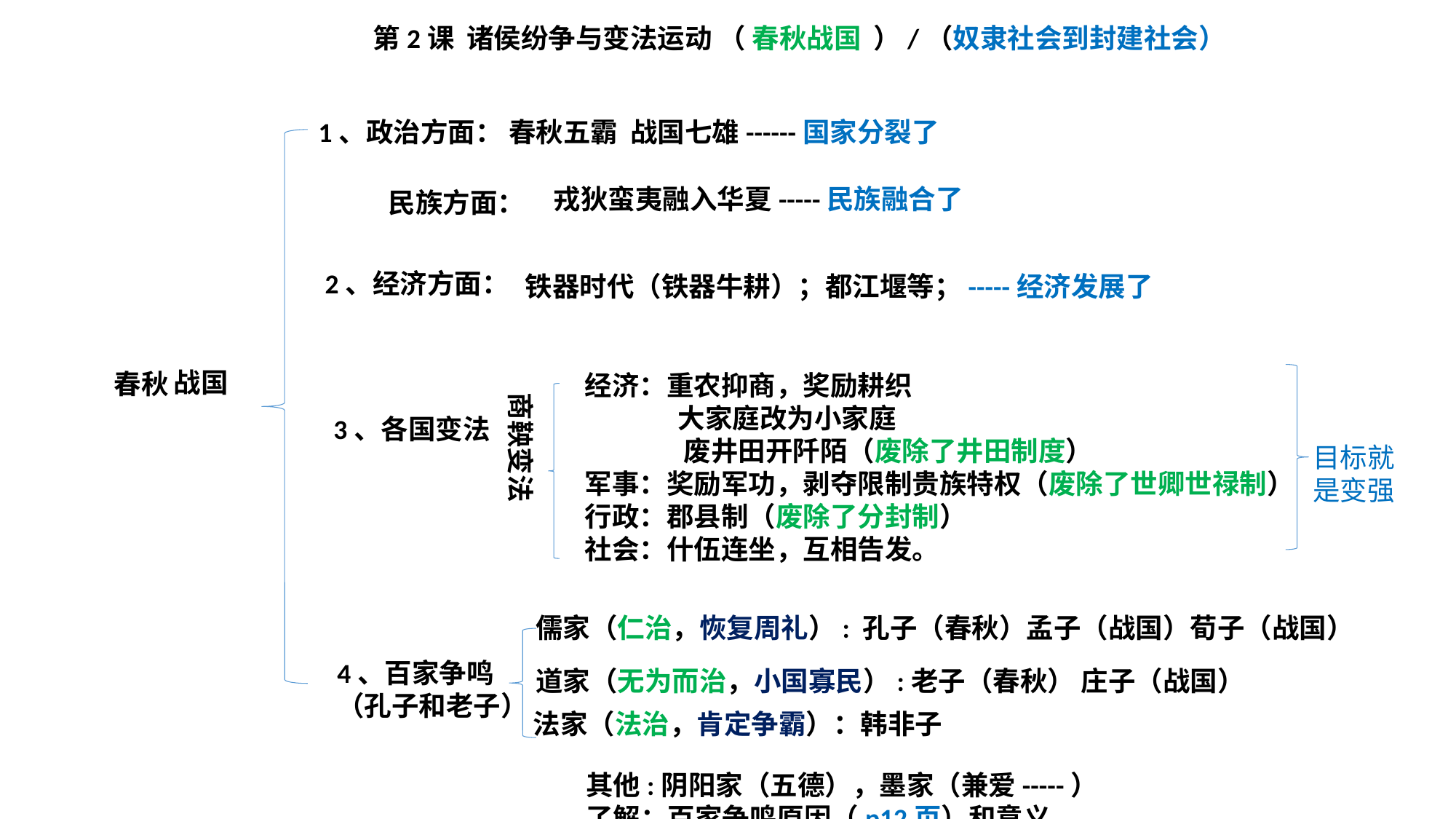

第2课  诸侯纷争与变法运动 （ 春秋战国  ）/（奴隶社会到封建社会）
1、政治方面： 春秋五霸  战国七雄------国家分裂了

戎狄蛮夷融入华夏-----民族融合了
民族方面：
2、经济方面：
 铁器时代（铁器牛耕）；都江堰等；-----经济发展了
战国
春秋
经济：重农抑商，奖励耕织
              大家庭改为小家庭
               废井田开阡陌（废除了井田制度）
军事：奖励军功，剥夺限制贵族特权（废除了世卿世禄制）
行政：郡县制（废除了分封制）
社会：什伍连坐，互相告发。

商鞅变法

3、各国变法
目标就是变强
儒家（仁治，恢复周礼）: 孔子（春秋）孟子（战国）荀子（战国）

4、百家争鸣（孔子和老子）
道家（无为而治，小国寡民）:老子（春秋） 庄子（战国）
法家（法治，肯定争霸）：韩非子
其他:阴阳家（五德），墨家（兼爱-----）
了解：百家争鸣原因（p12页）和意义（p13）